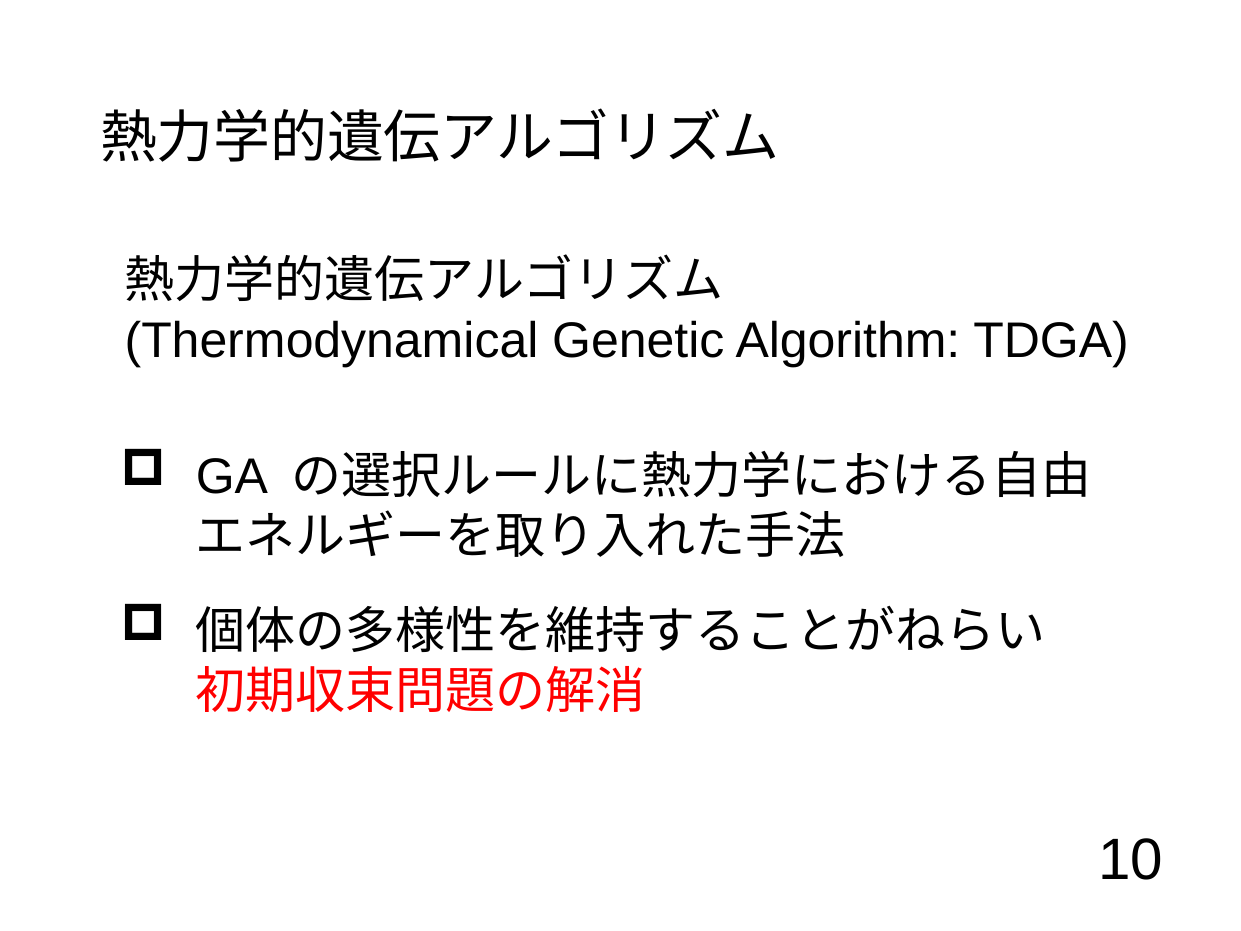

# 熱力学的遺伝アルゴリズム
熱力学的遺伝アルゴリズム
(Thermodynamical Genetic Algorithm: TDGA)

GA の選択ルールに熱力学における自由
エネルギーを取り入れた手法

個体の多様性を維持することがねらい
初期収束問題の解消

10